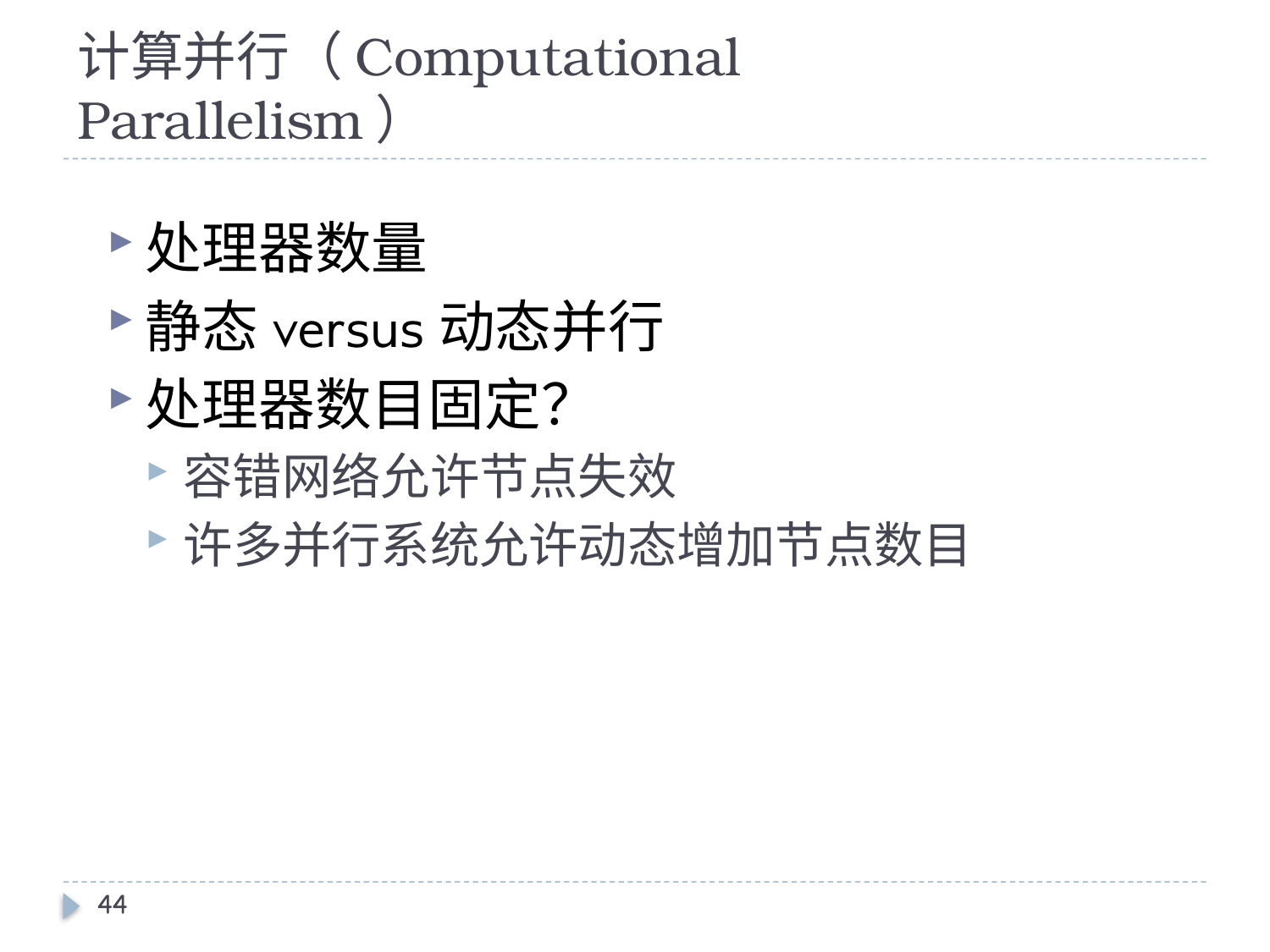

# 计算并行（Computational Parallelism）
处理器数量
静态versus动态并行
处理器数目固定？
容错网络允许节点失效
许多并行系统允许动态增加节点数目
44